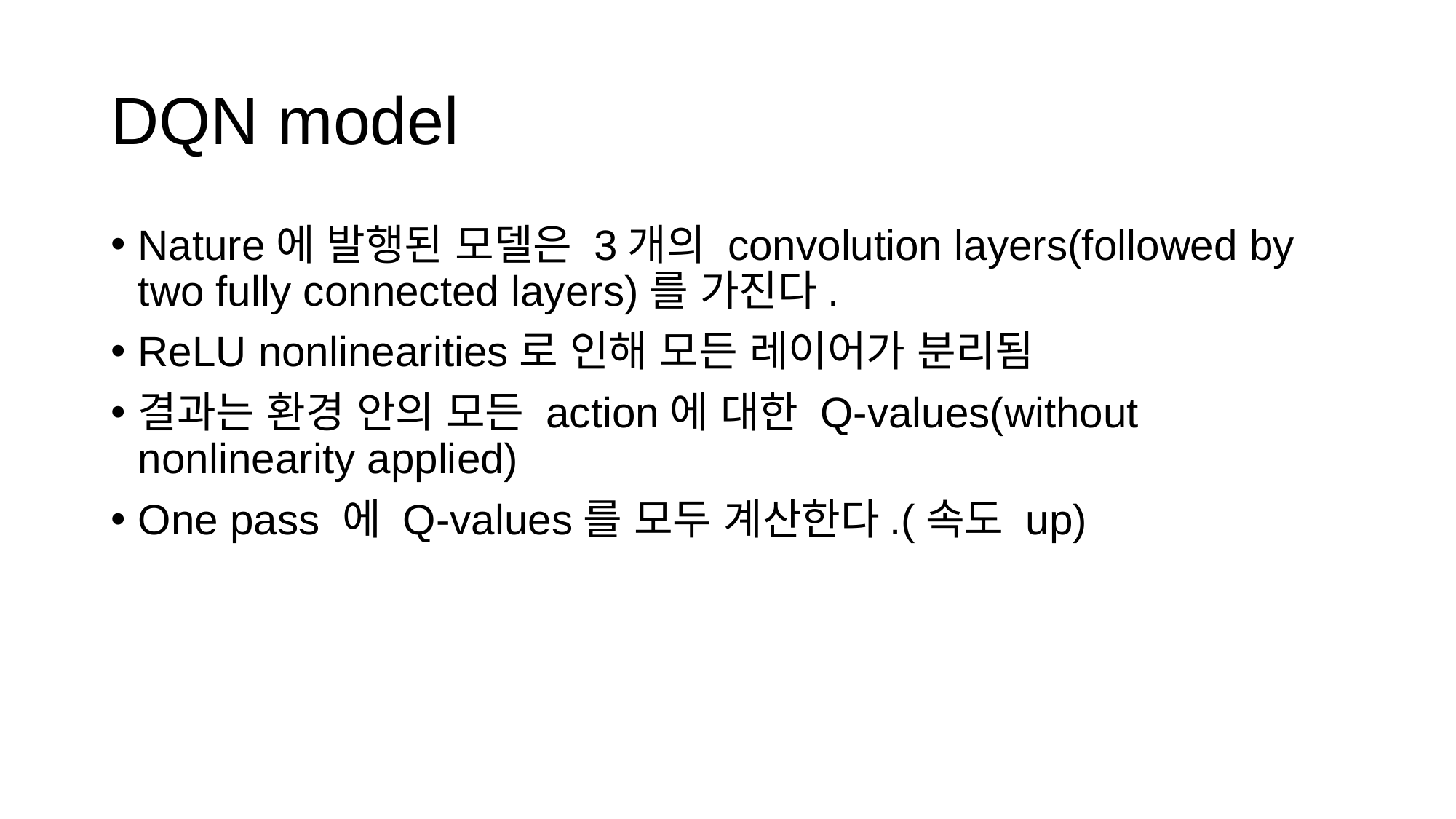

# DQN model
Nature에 발행된 모델은 3개의 convolution layers(followed by two fully connected layers)를 가진다.
ReLU nonlinearities로 인해 모든 레이어가 분리됨
결과는 환경 안의 모든 action에 대한 Q-values(without nonlinearity applied)
One pass 에 Q-values를 모두 계산한다.(속도 up)